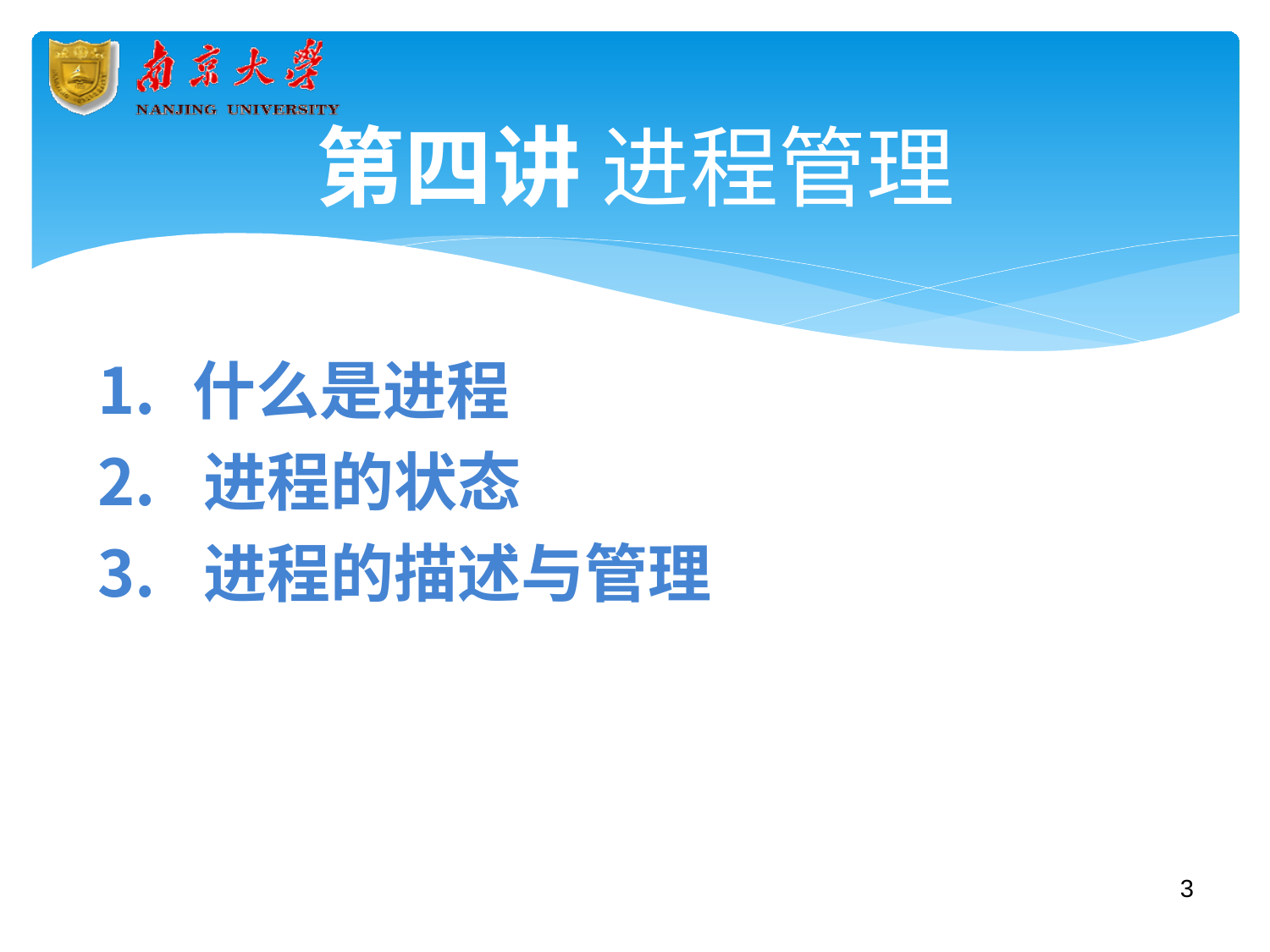

# 第四讲 进程管理
什么是进程
进程的状态
进程的描述与管理
3